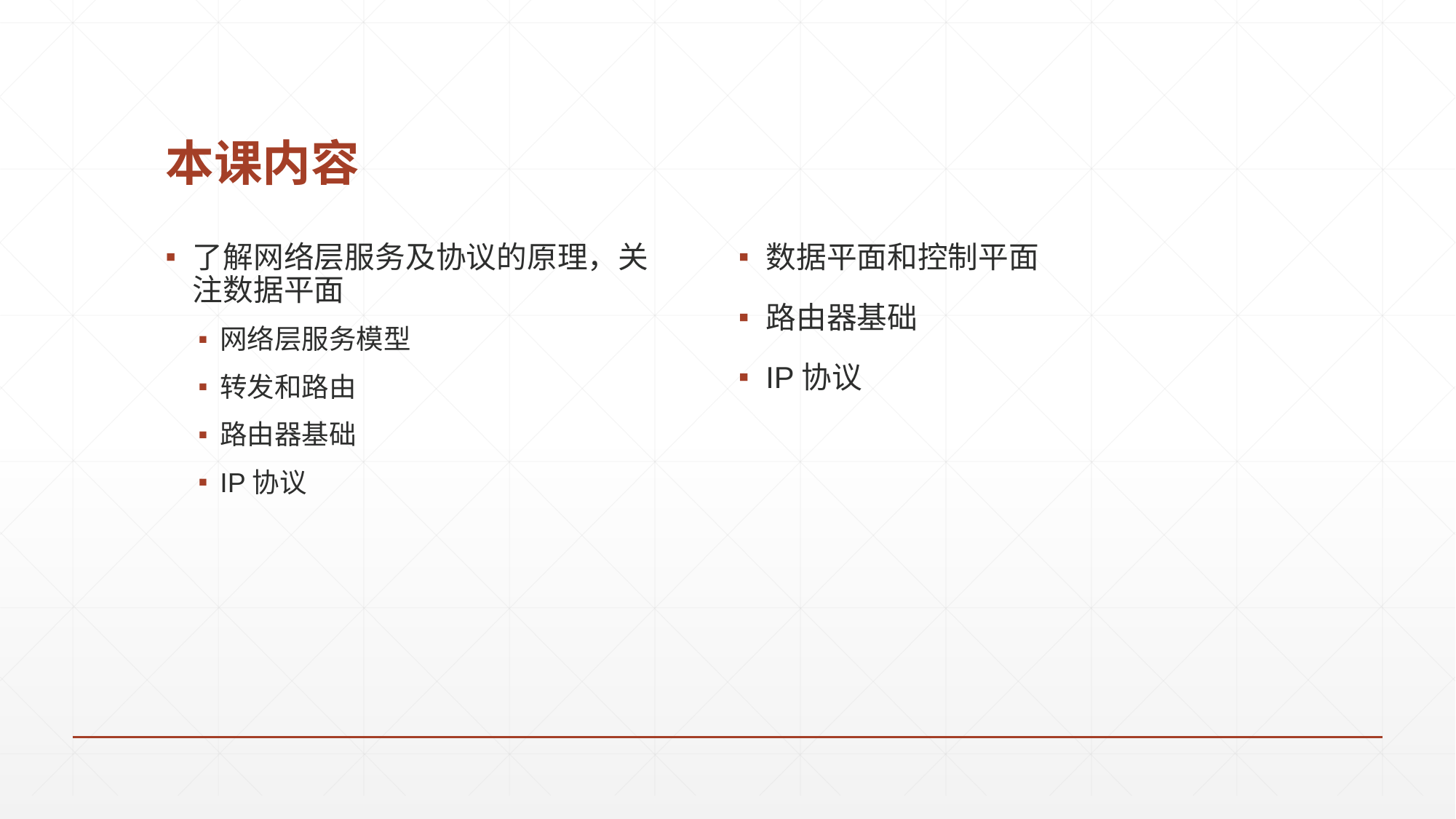

# 本课内容
数据平面和控制平面
路由器基础
IP协议
了解网络层服务及协议的原理，关注数据平面
网络层服务模型
转发和路由
路由器基础
IP协议